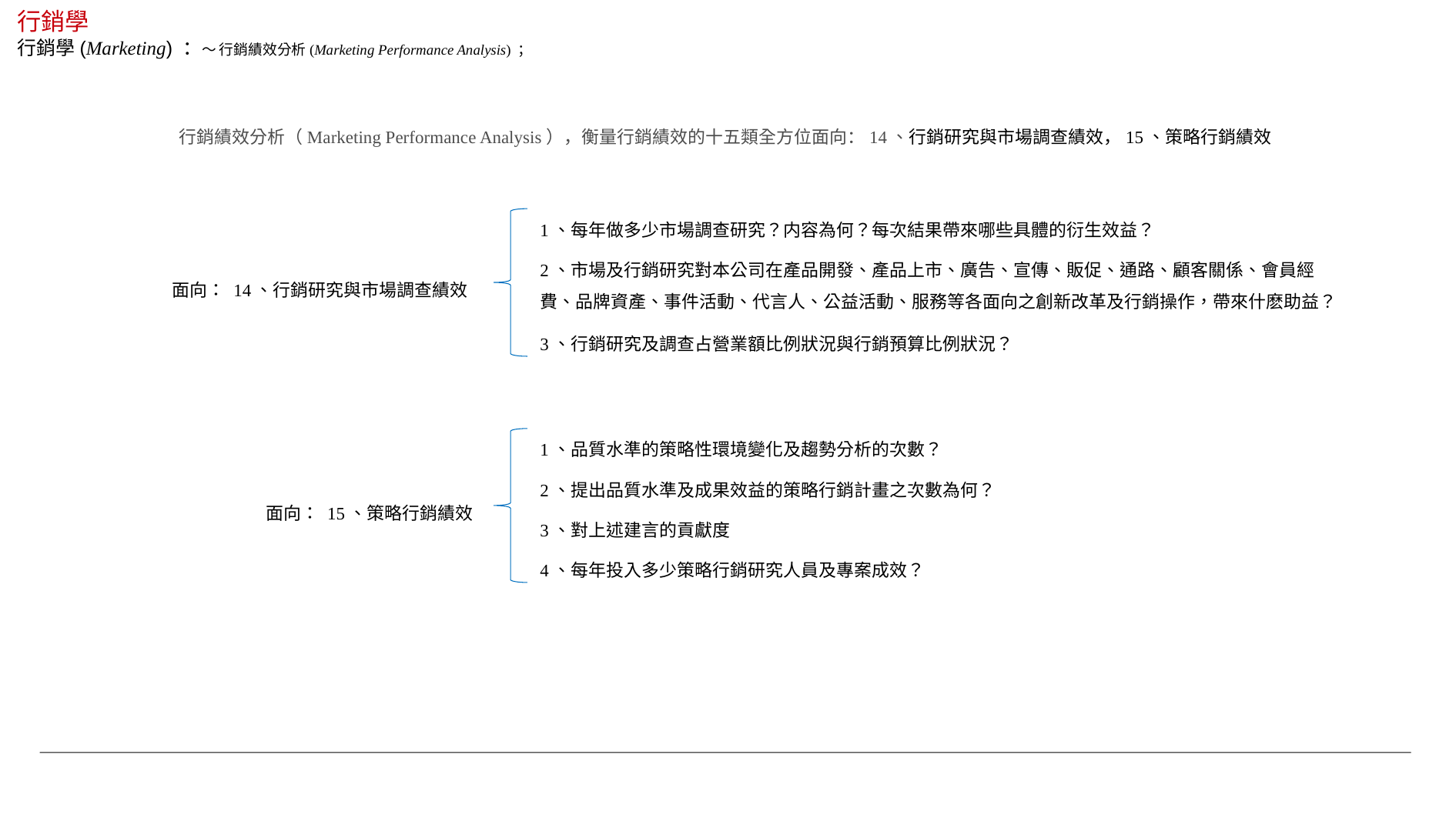

行銷學
行銷學(Marketing) ：～ 行銷績效分析(Marketing Performance Analysis) ；
行銷績效分析（Marketing Performance Analysis），衡量行銷績效的十五類全方位面向：14、行銷研究與市場調查績效，15、策略行銷績效
1、每年做多少市場調查研究？内容為何？每次結果帶來哪些具體的衍生效益？

2、市場及行銷研究對本公司在產品開發、產品上市、廣告、宣傳、販促、通路、顧客關係、會員經費、品牌資產、事件活動、代言人、公益活動、服務等各面向之創新改革及行銷操作，帶來什麽助益？
面向： 14、行銷研究與市場調查績效
3、行銷研究及調查占營業額比例狀況與行銷預算比例狀況？
1、品質水準的策略性環境變化及趨勢分析的次數？

2、提出品質水準及成果效益的策略行銷計畫之次數為何？
面向： 15、策略行銷績效
3、對上述建言的貢獻度
4、每年投入多少策略行銷研究人員及專案成效？